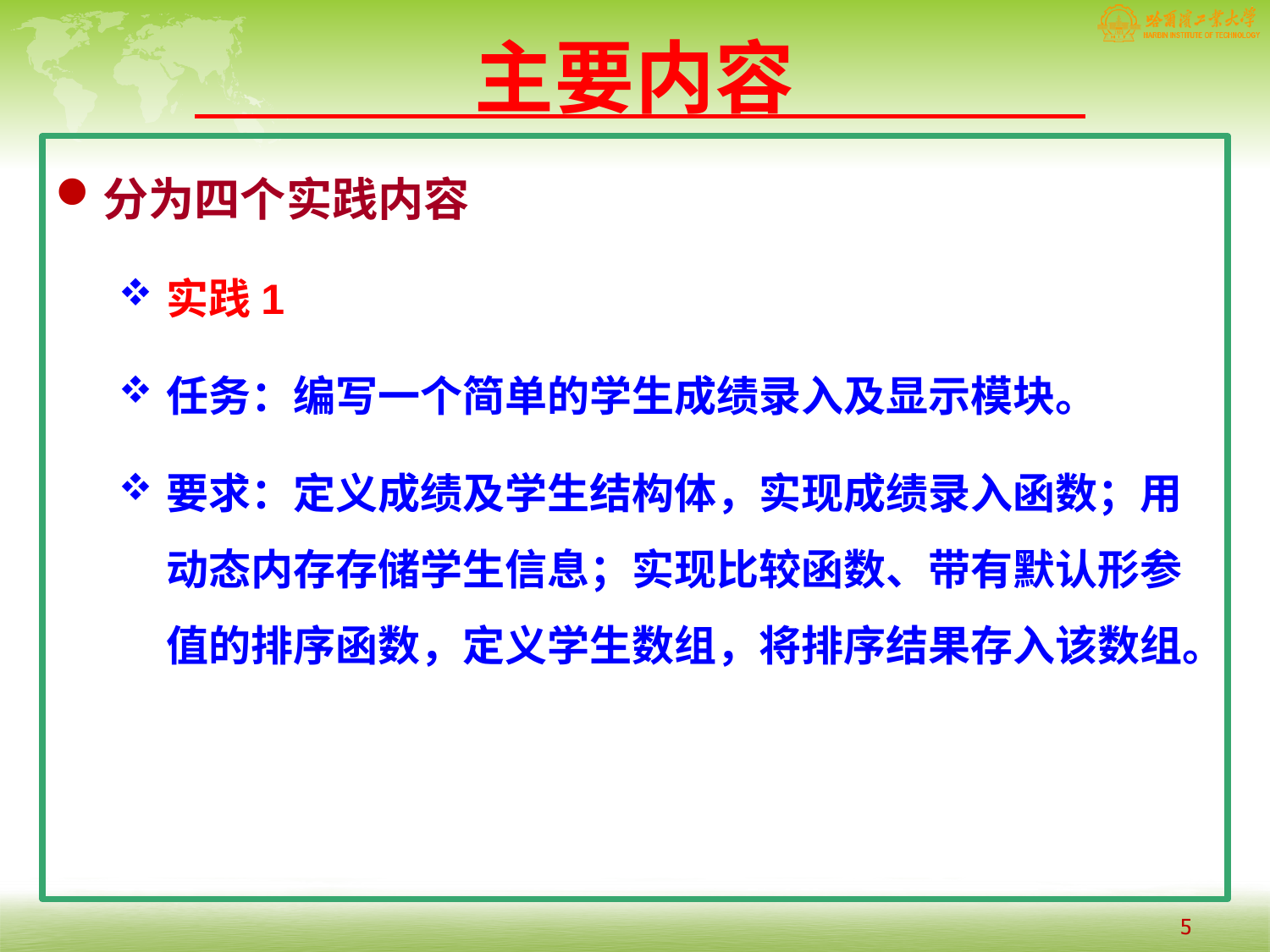

# 主要内容
分为四个实践内容
实践1
任务：编写一个简单的学生成绩录入及显示模块。
要求：定义成绩及学生结构体，实现成绩录入函数；用动态内存存储学生信息；实现比较函数、带有默认形参值的排序函数，定义学生数组，将排序结果存入该数组。

5